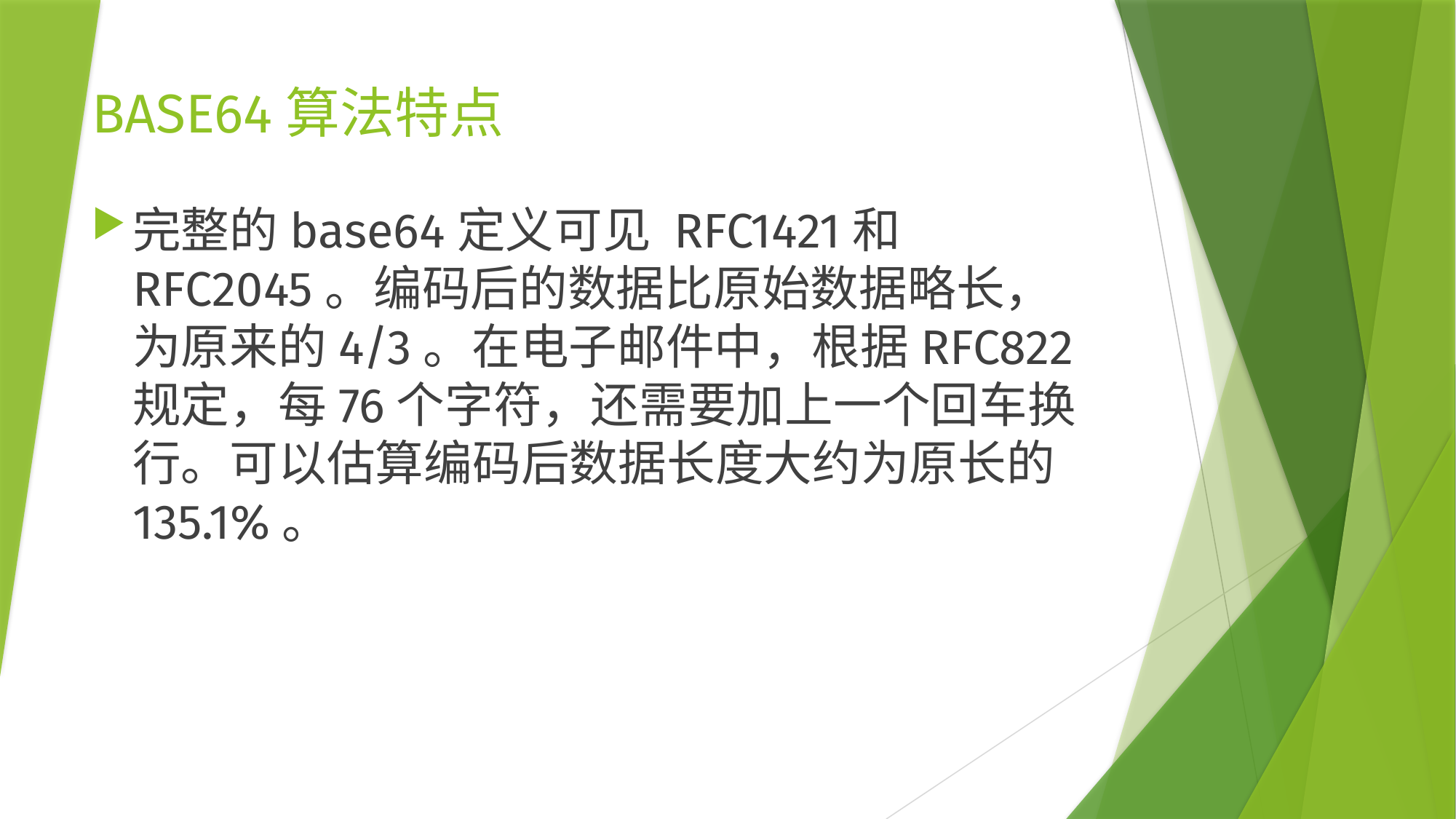

BASE64算法特点
完整的base64定义可见 RFC1421和 RFC2045。编码后的数据比原始数据略长，为原来的4/3。在电子邮件中，根据RFC822规定，每76个字符，还需要加上一个回车换行。可以估算编码后数据长度大约为原长的135.1%。